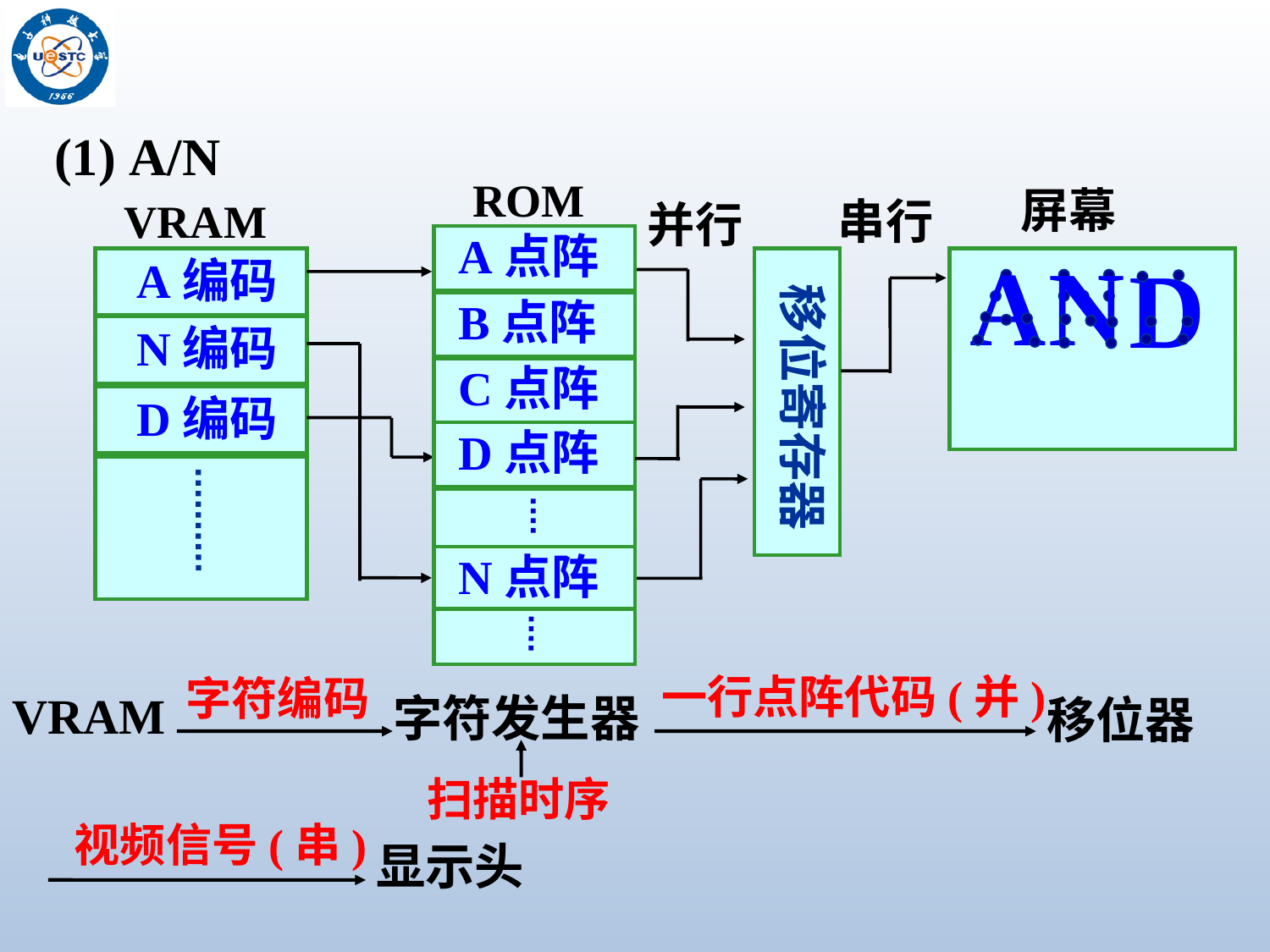

(1) A/N
ROM
 A点阵
 B点阵
 C点阵
 D点阵

 N点阵

屏幕
串行
VRAM
 A编码
 N编码
 D编码

并行
A
N
D
 移位寄存器

一行点阵代码(并)
字符编码
VRAM
字符发生器
移位器

扫描时序
视频信号(串)
显示头